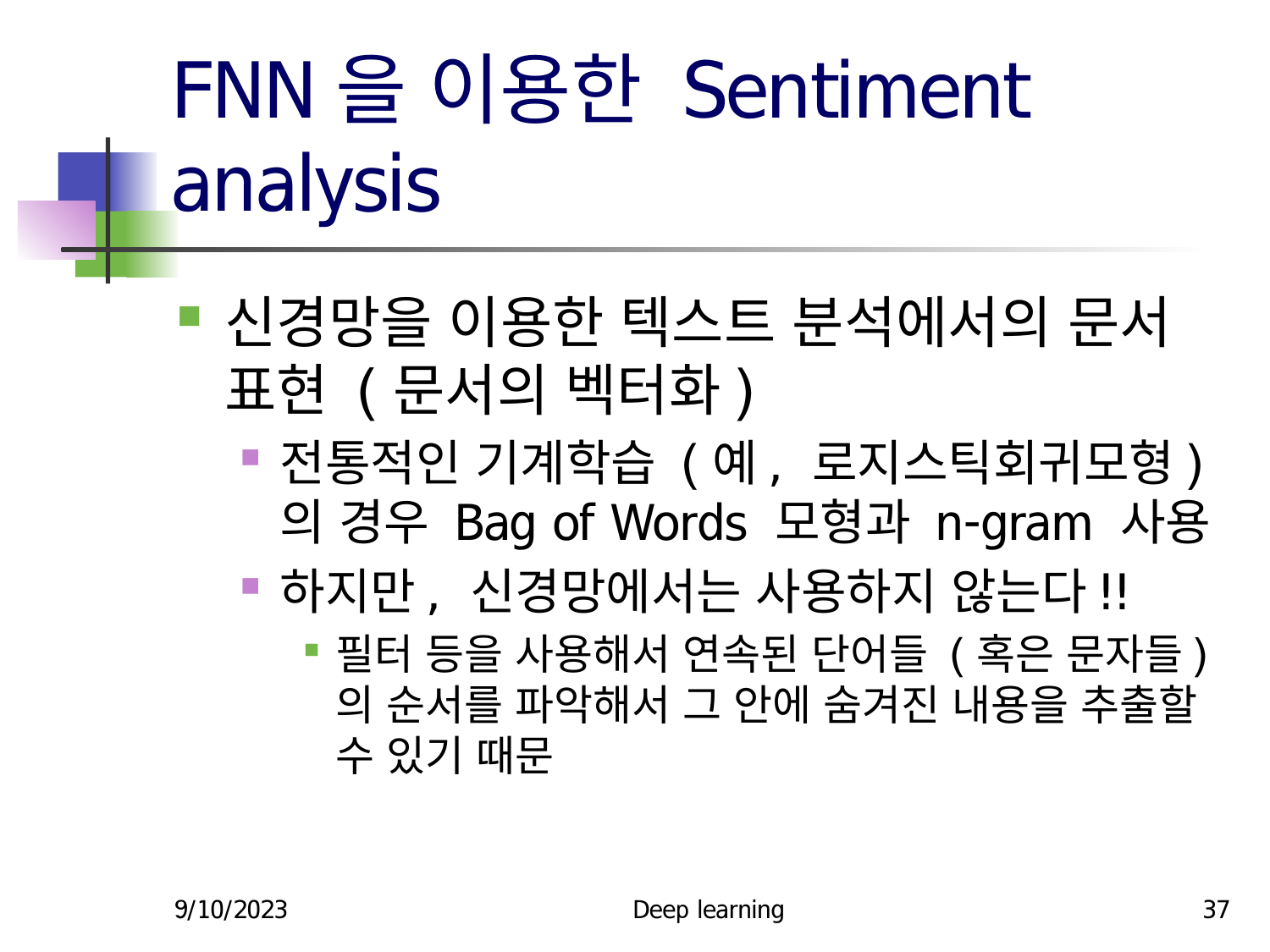

# FNN을 이용한 Sentiment analysis
신경망을 이용한 텍스트 분석에서의 문서 표현 (문서의 벡터화)
전통적인 기계학습 (예, 로지스틱회귀모형)의 경우 Bag of Words 모형과 n-gram 사용
하지만, 신경망에서는 사용하지 않는다!!
필터 등을 사용해서 연속된 단어들 (혹은 문자들)의 순서를 파악해서 그 안에 숨겨진 내용을 추출할 수 있기 때문
9/10/2023
Deep learning
37